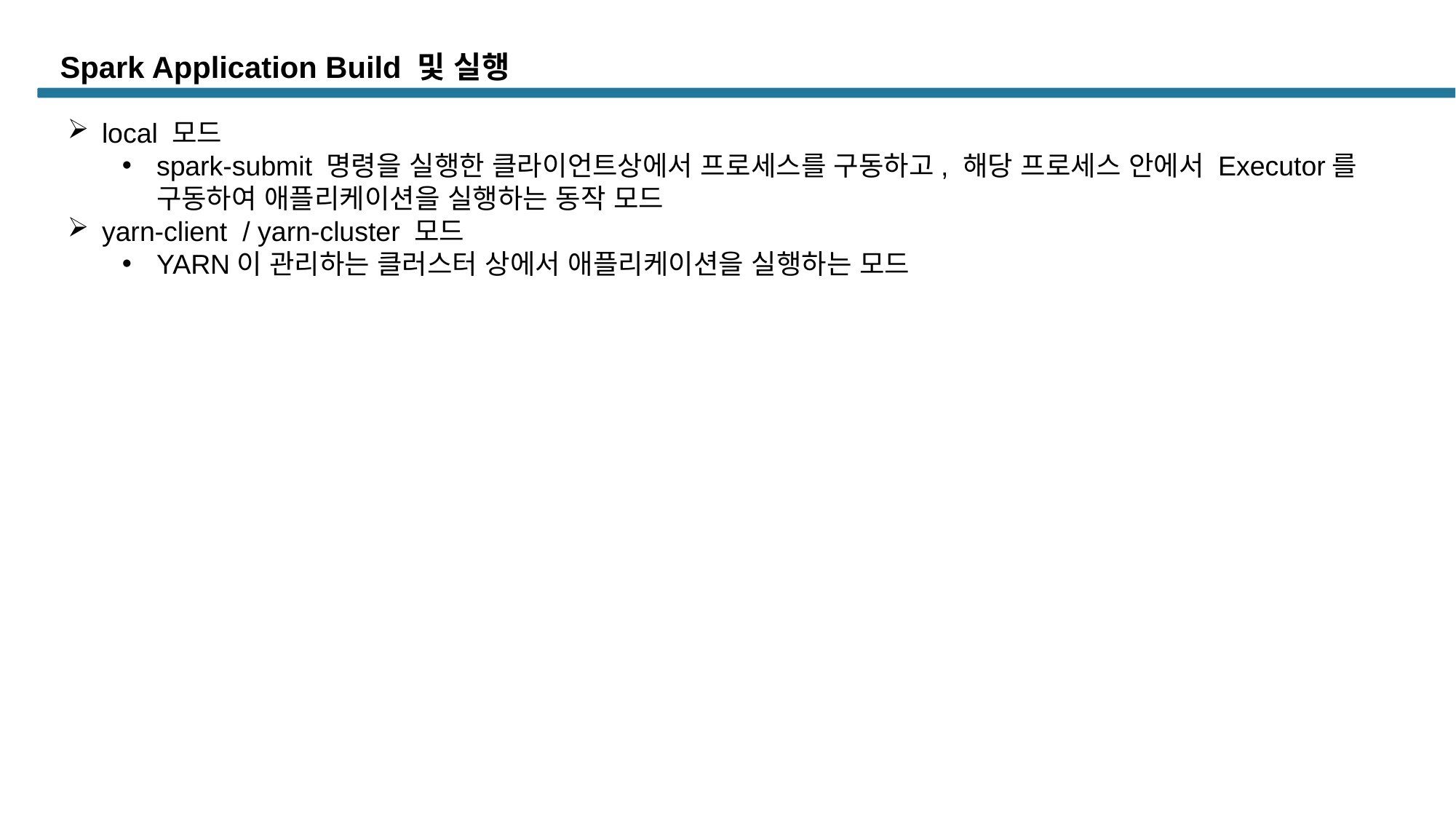

# Spark Application Build 및 실행
local 모드
spark-submit 명령을 실행한 클라이언트상에서 프로세스를 구동하고, 해당 프로세스 안에서 Executor를 구동하여 애플리케이션을 실행하는 동작 모드
yarn-client  / yarn-cluster 모드
YARN이 관리하는 클러스터 상에서 애플리케이션을 실행하는 모드